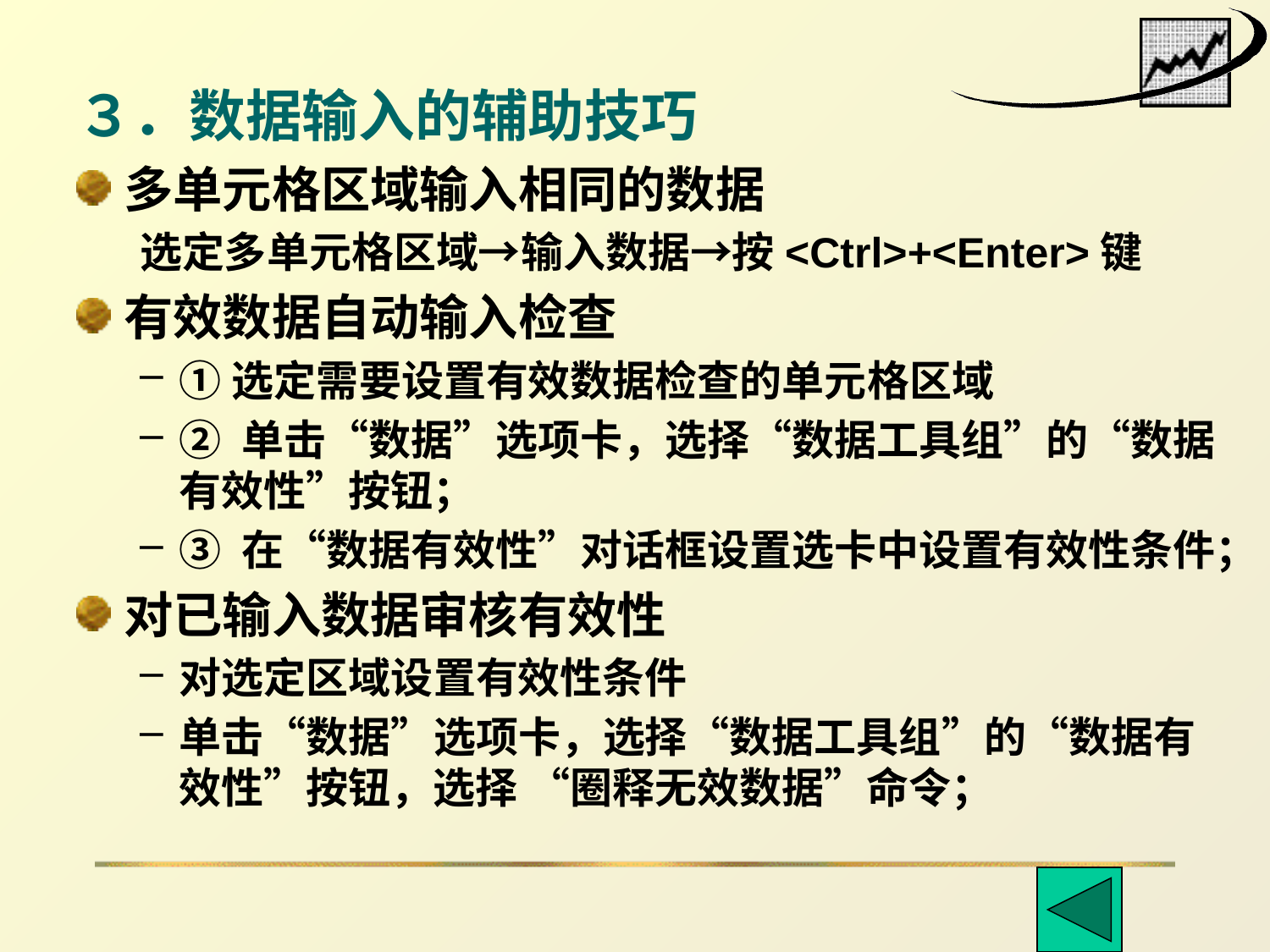

３．数据输入的辅助技巧
多单元格区域输入相同的数据
选定多单元格区域→输入数据→按<Ctrl>+<Enter>键
有效数据自动输入检查
①选定需要设置有效数据检查的单元格区域
② 单击“数据”选项卡，选择“数据工具组”的“数据有效性”按钮；
③ 在“数据有效性”对话框设置选卡中设置有效性条件；
对已输入数据审核有效性
对选定区域设置有效性条件
单击“数据”选项卡，选择“数据工具组”的“数据有效性”按钮，选择 “圈释无效数据”命令；